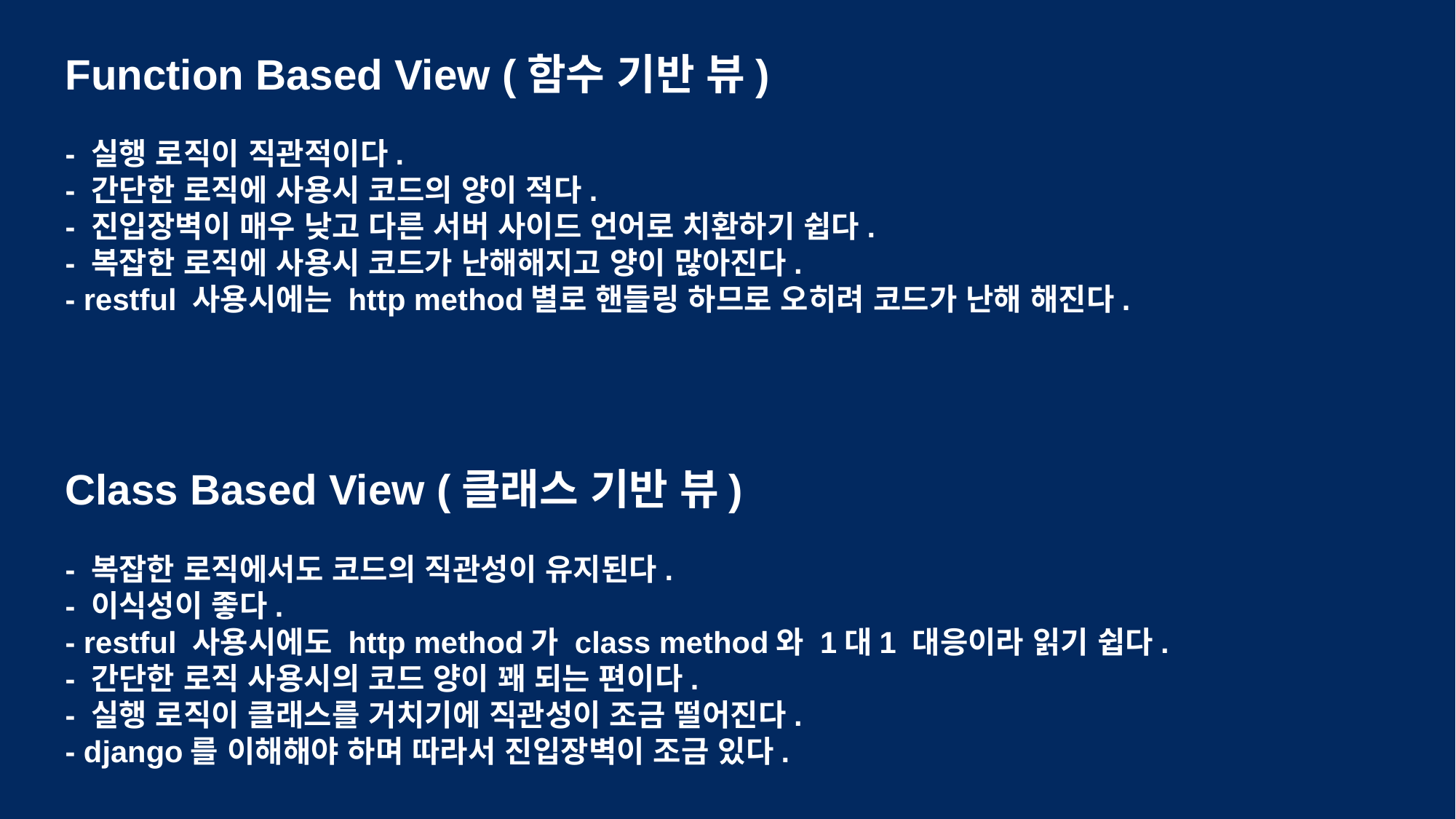

Function Based View (함수 기반 뷰)

- 실행 로직이 직관적이다.
- 간단한 로직에 사용시 코드의 양이 적다.
- 진입장벽이 매우 낮고 다른 서버 사이드 언어로 치환하기 쉽다.
- 복잡한 로직에 사용시 코드가 난해해지고 양이 많아진다.
- restful 사용시에는 http method별로 핸들링 하므로 오히려 코드가 난해 해진다.
Class Based View (클래스 기반 뷰)
- 복잡한 로직에서도 코드의 직관성이 유지된다.
- 이식성이 좋다.
- restful 사용시에도 http method가 class method와 1대1 대응이라 읽기 쉽다.
- 간단한 로직 사용시의 코드 양이 꽤 되는 편이다.
- 실행 로직이 클래스를 거치기에 직관성이 조금 떨어진다.
- django를 이해해야 하며 따라서 진입장벽이 조금 있다.